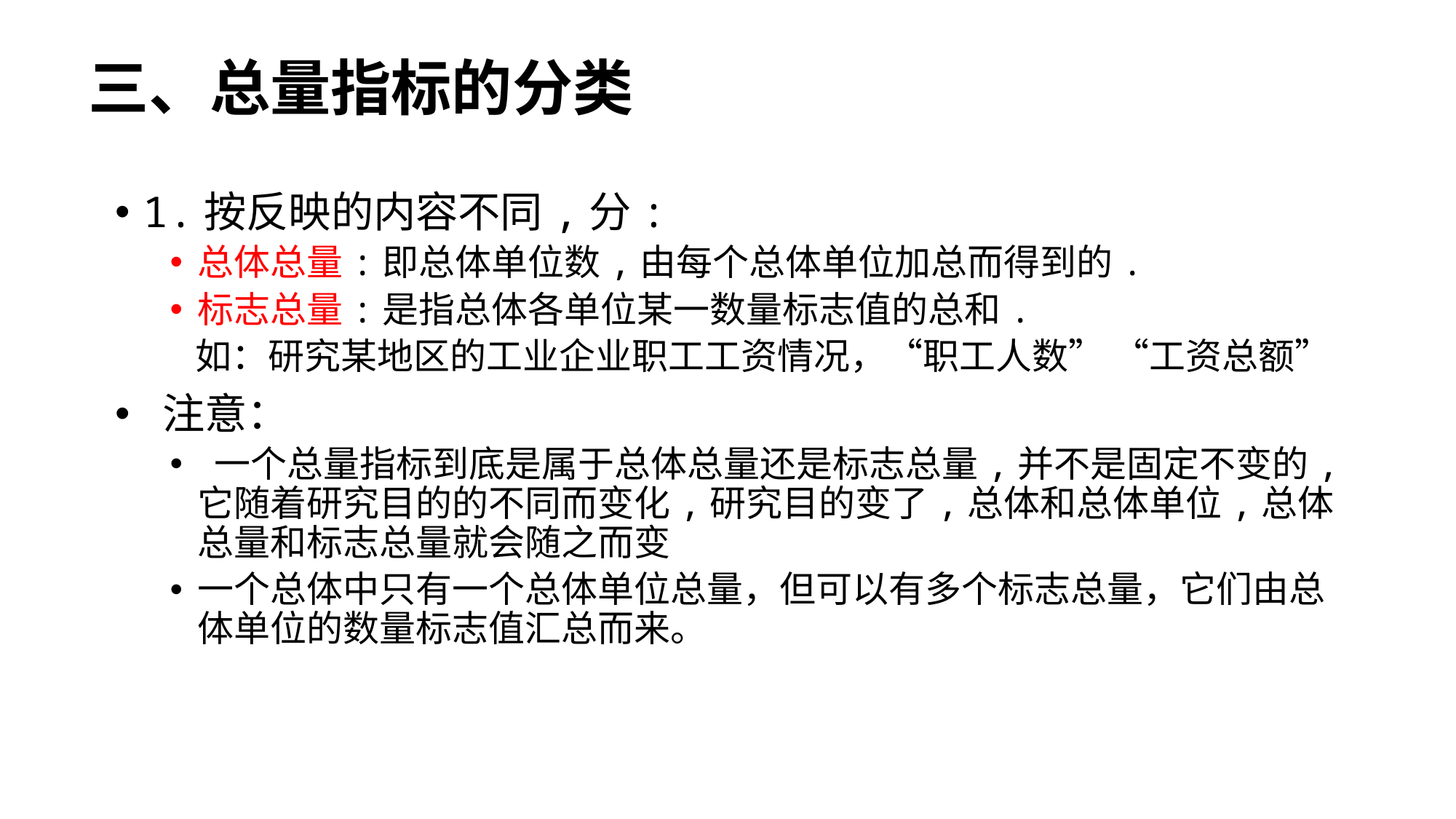

三、总量指标的分类
1.按反映的内容不同,分:
总体总量:即总体单位数,由每个总体单位加总而得到的.
标志总量:是指总体各单位某一数量标志值的总和.
  如：研究某地区的工业企业职工工资情况，“职工人数” “工资总额”
 注意：
 一个总量指标到底是属于总体总量还是标志总量,并不是固定不变的,它随着研究目的的不同而变化,研究目的变了,总体和总体单位,总体总量和标志总量就会随之而变
一个总体中只有一个总体单位总量，但可以有多个标志总量，它们由总体单位的数量标志值汇总而来。